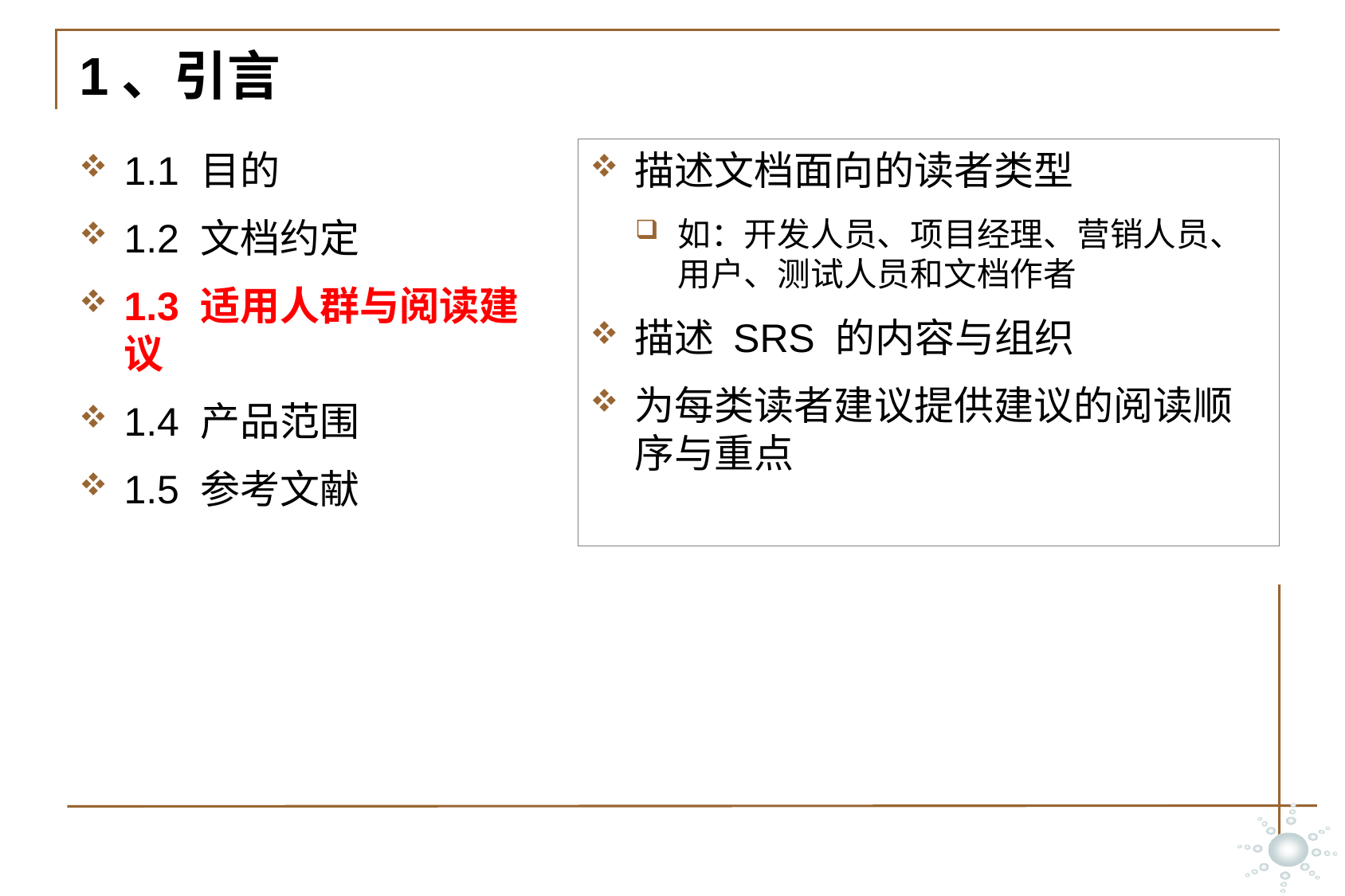

# 1、引言
1.1 目的
1.2 文档约定
1.3 适用人群与阅读建议
1.4 产品范围
1.5 参考文献
描述文档面向的读者类型
如：开发人员、项目经理、营销人员、用户、测试人员和文档作者
描述 SRS 的内容与组织
为每类读者建议提供建议的阅读顺序与重点
9